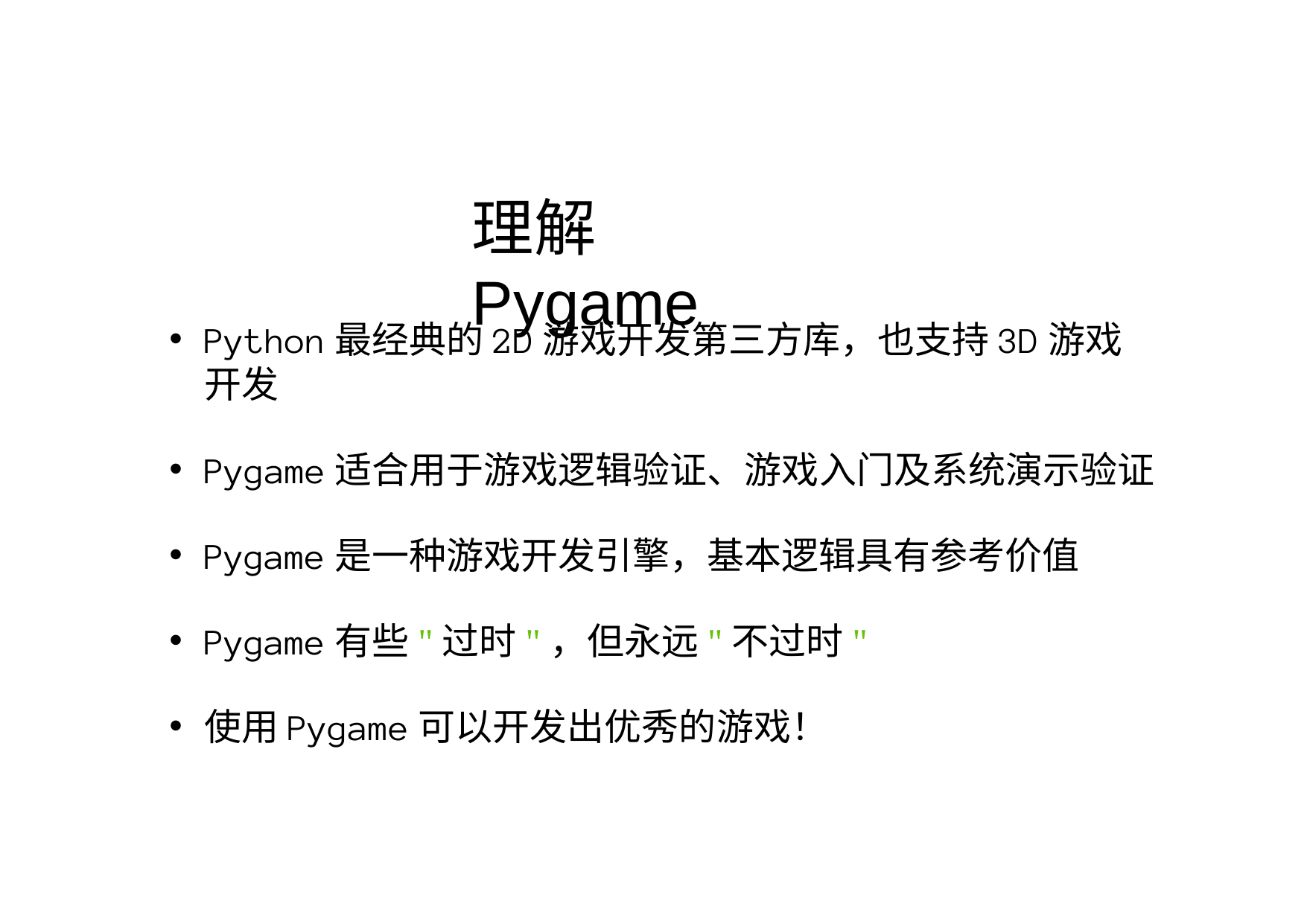

# 理解Pygame
Python最经典的2D游戏开发第三方库，也支持3D游戏开发
Pygame适合用于游戏逻辑验证、游戏入门及系统演示验证
Pygame是一种游戏开发引擎，基本逻辑具有参考价值
Pygame有些"过时"，但永远"不过时"
使用Pygame可以开发出优秀的游戏！